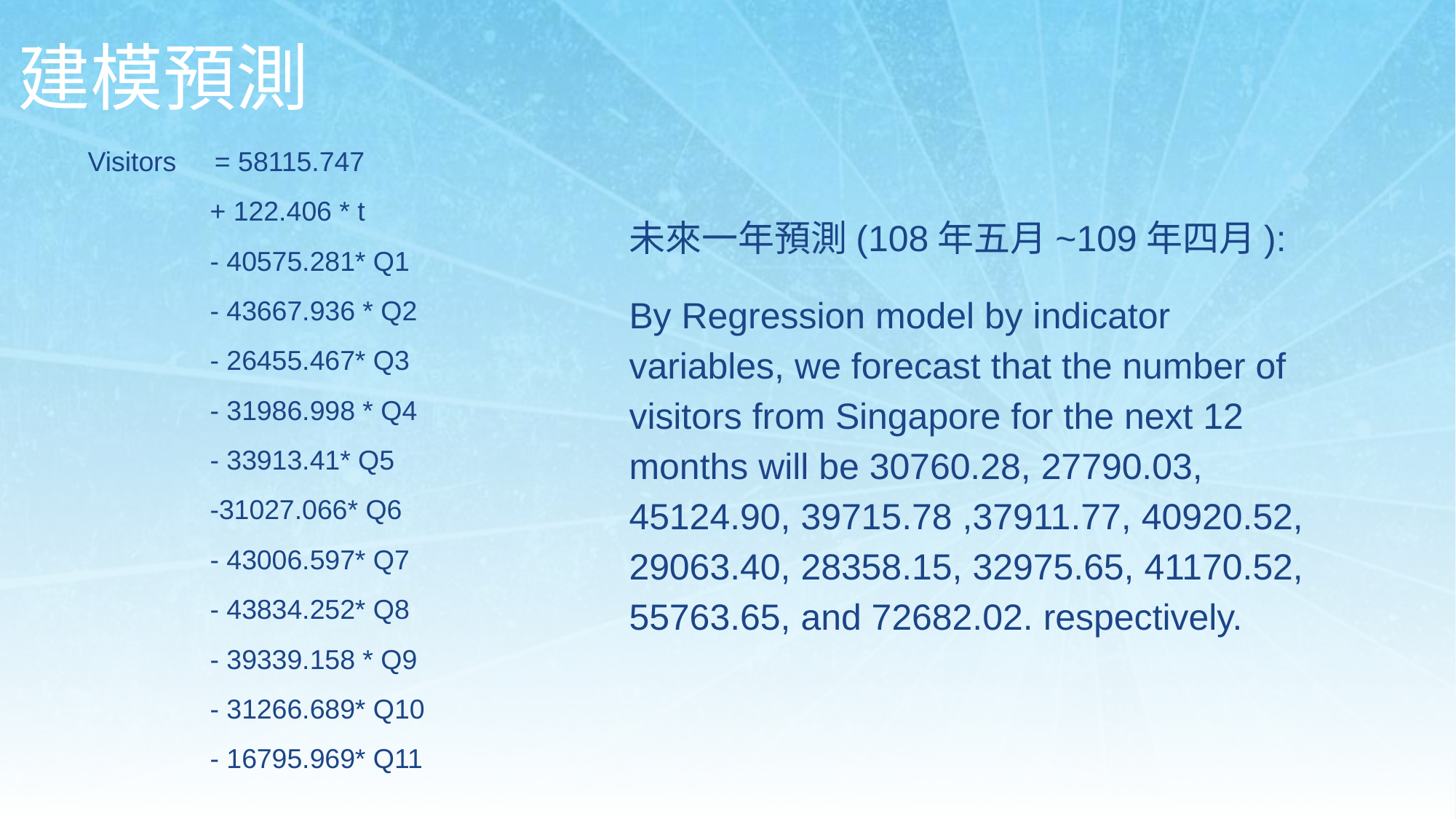

建模預測

Visitors     = 58115.747
                + 122.406 * t
                - 40575.281* Q1
                - 43667.936 * Q2
                - 26455.467* Q3
                - 31986.998 * Q4
                - 33913.41* Q5
                -31027.066* Q6
                - 43006.597* Q7
                - 43834.252* Q8
                - 39339.158 * Q9
                - 31266.689* Q10
                - 16795.969* Q11

未來一年預測(108年五月~109年四月):
By Regression model by indicator variables, we forecast that the number of visitors from Singapore for the next 12 months will be 30760.28, 27790.03, 45124.90, 39715.78 ,37911.77, 40920.52, 29063.40, 28358.15, 32975.65, 41170.52, 55763.65, and 72682.02. respectively.